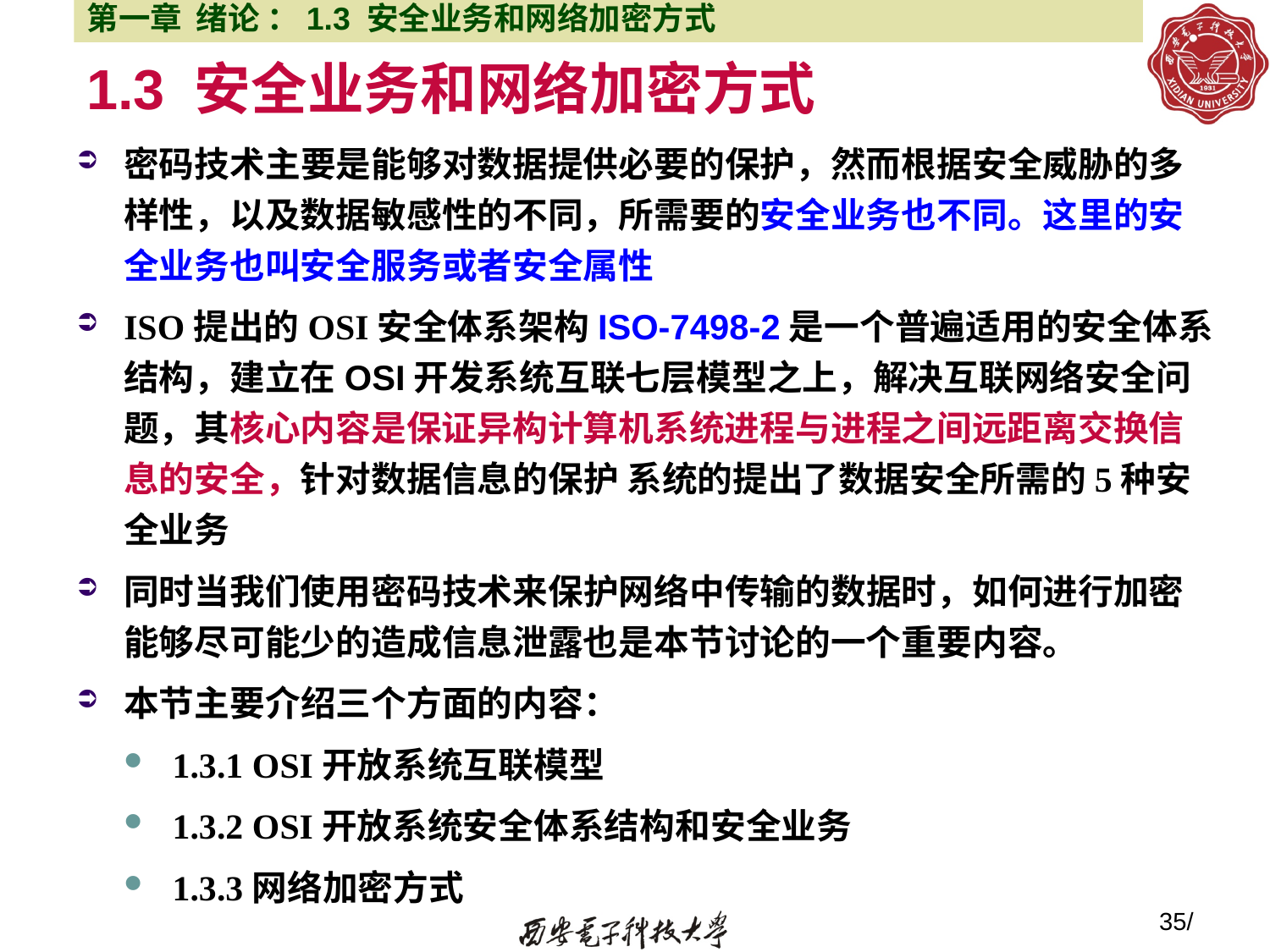

第一章  绪论 ：1.3 安全业务和网络加密方式
# 1.3 安全业务和网络加密方式
密码技术主要是能够对数据提供必要的保护，然而根据安全威胁的多样性，以及数据敏感性的不同，所需要的安全业务也不同。这里的安全业务也叫安全服务或者安全属性
ISO提出的OSI安全体系架构ISO-7498-2是一个普遍适用的安全体系结构，建立在OSI开发系统互联七层模型之上，解决互联网络安全问题，其核心内容是保证异构计算机系统进程与进程之间远距离交换信息的安全，针对数据信息的保护 系统的提出了数据安全所需的5种安全业务
同时当我们使用密码技术来保护网络中传输的数据时，如何进行加密能够尽可能少的造成信息泄露也是本节讨论的一个重要内容。
本节主要介绍三个方面的内容：
1.3.1 OSI开放系统互联模型
1.3.2 OSI开放系统安全体系结构和安全业务
1.3.3网络加密方式
35/